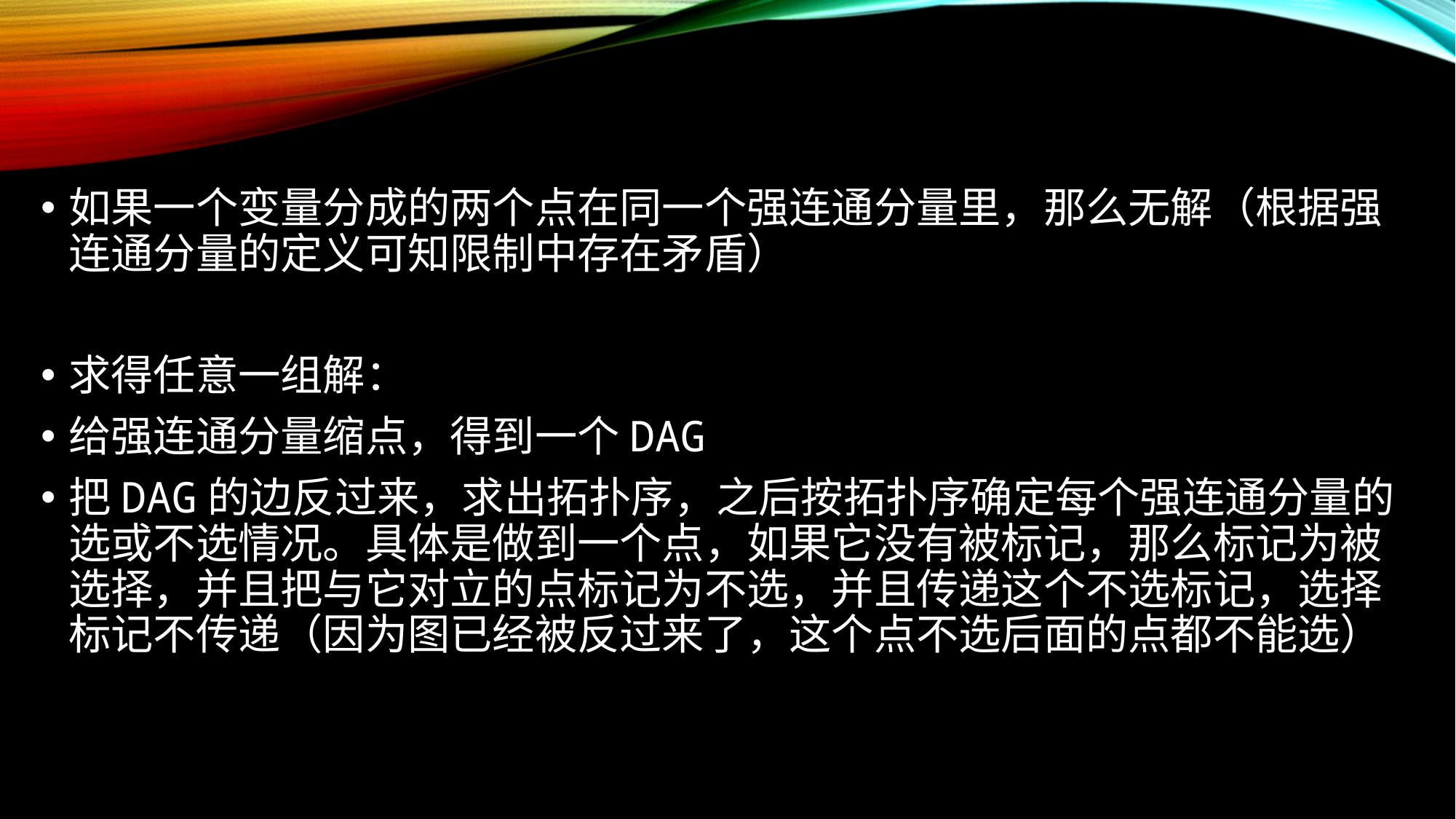

如果一个变量分成的两个点在同一个强连通分量里，那么无解（根据强连通分量的定义可知限制中存在矛盾）

求得任意一组解：
给强连通分量缩点，得到一个DAG
把DAG的边反过来，求出拓扑序，之后按拓扑序确定每个强连通分量的选或不选情况。具体是做到一个点，如果它没有被标记，那么标记为被选择，并且把与它对立的点标记为不选，并且传递这个不选标记，选择标记不传递（因为图已经被反过来了，这个点不选后面的点都不能选）